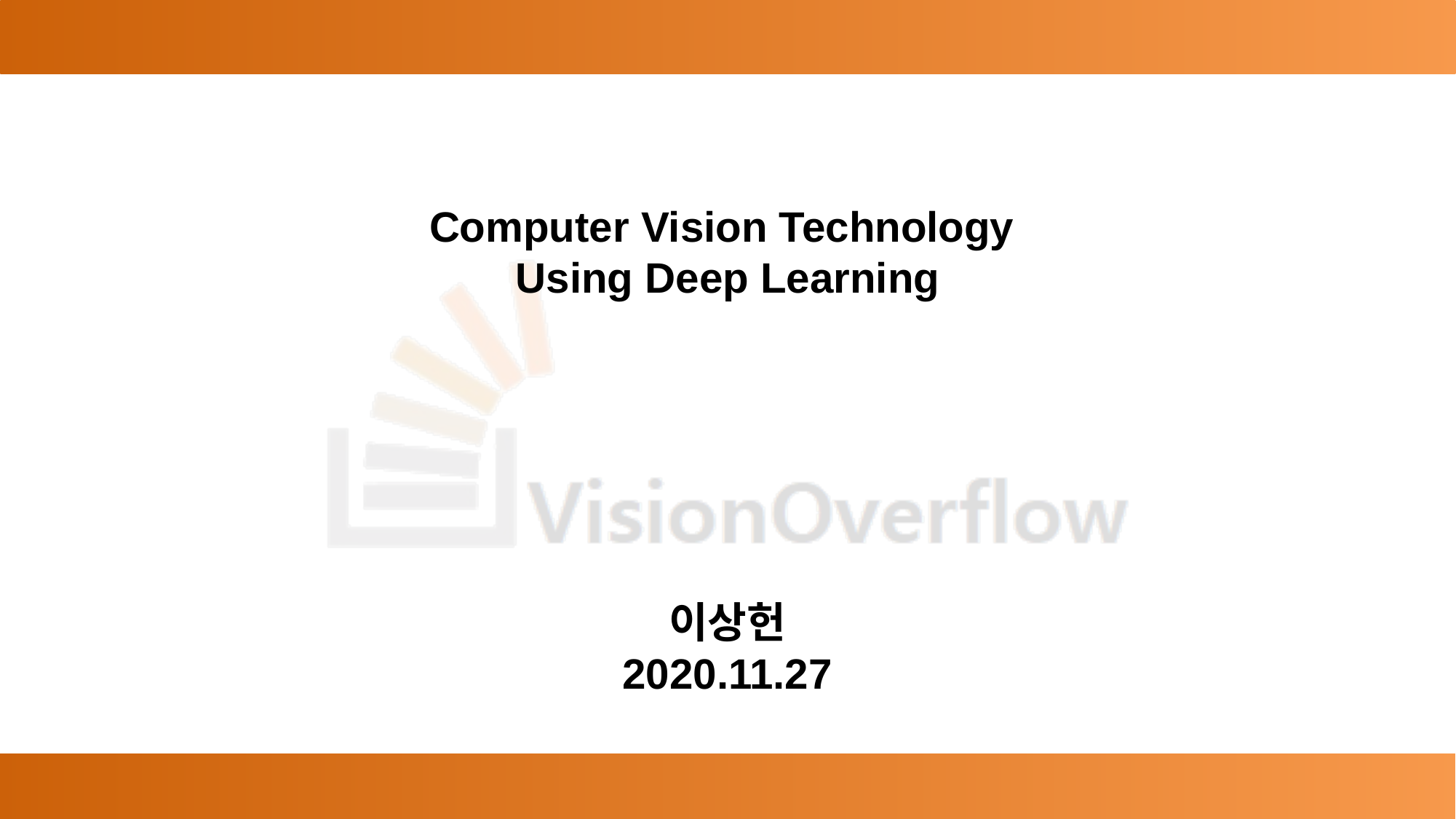

Computer Vision Technology
Using Deep Learning
이상헌
2020.11.27